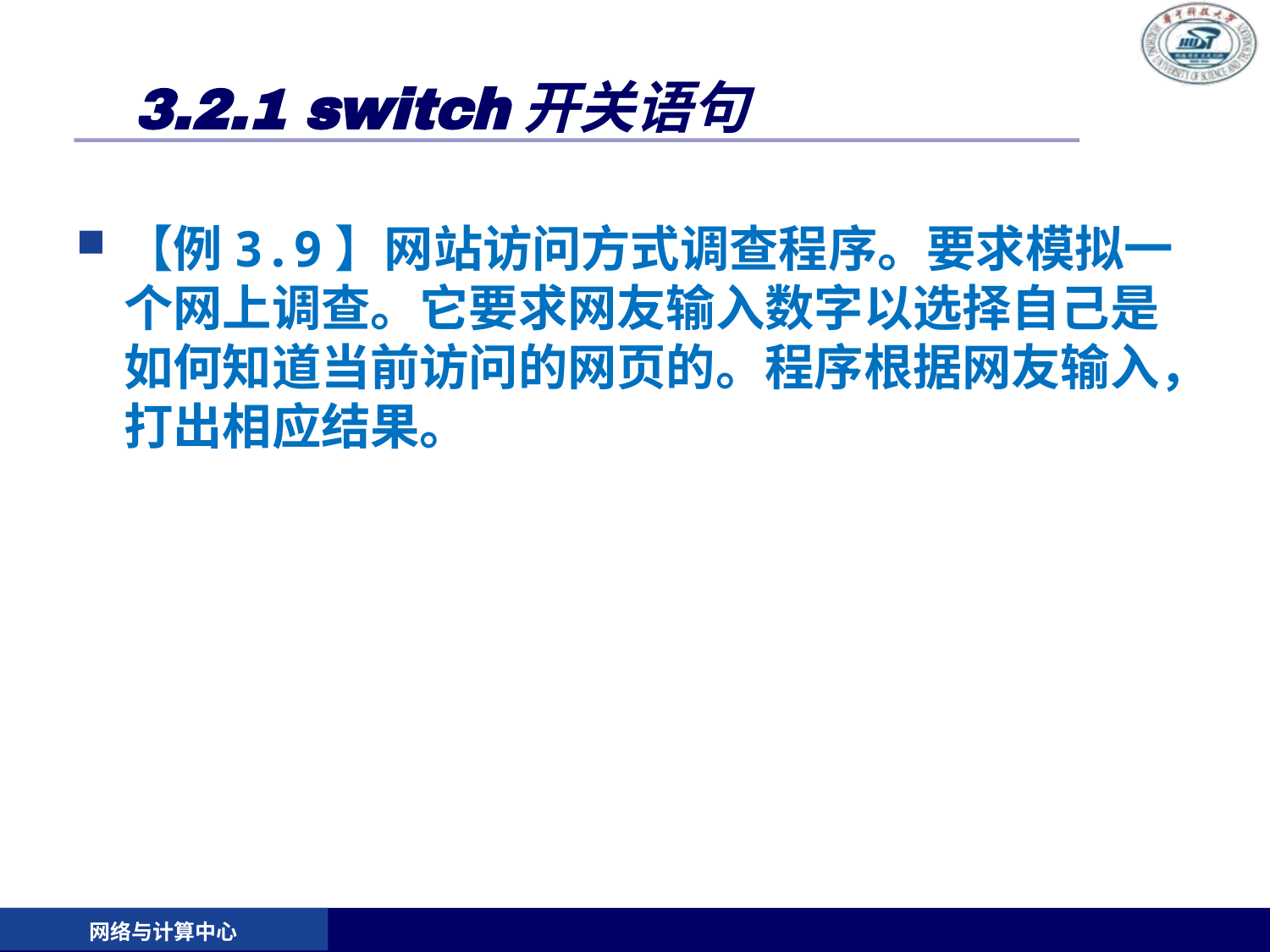

# 3.2.1 switch开关语句
【例3.9】网站访问方式调查程序。要求模拟一个网上调查。它要求网友输入数字以选择自己是如何知道当前访问的网页的。程序根据网友输入，打出相应结果。

网络与计算中心